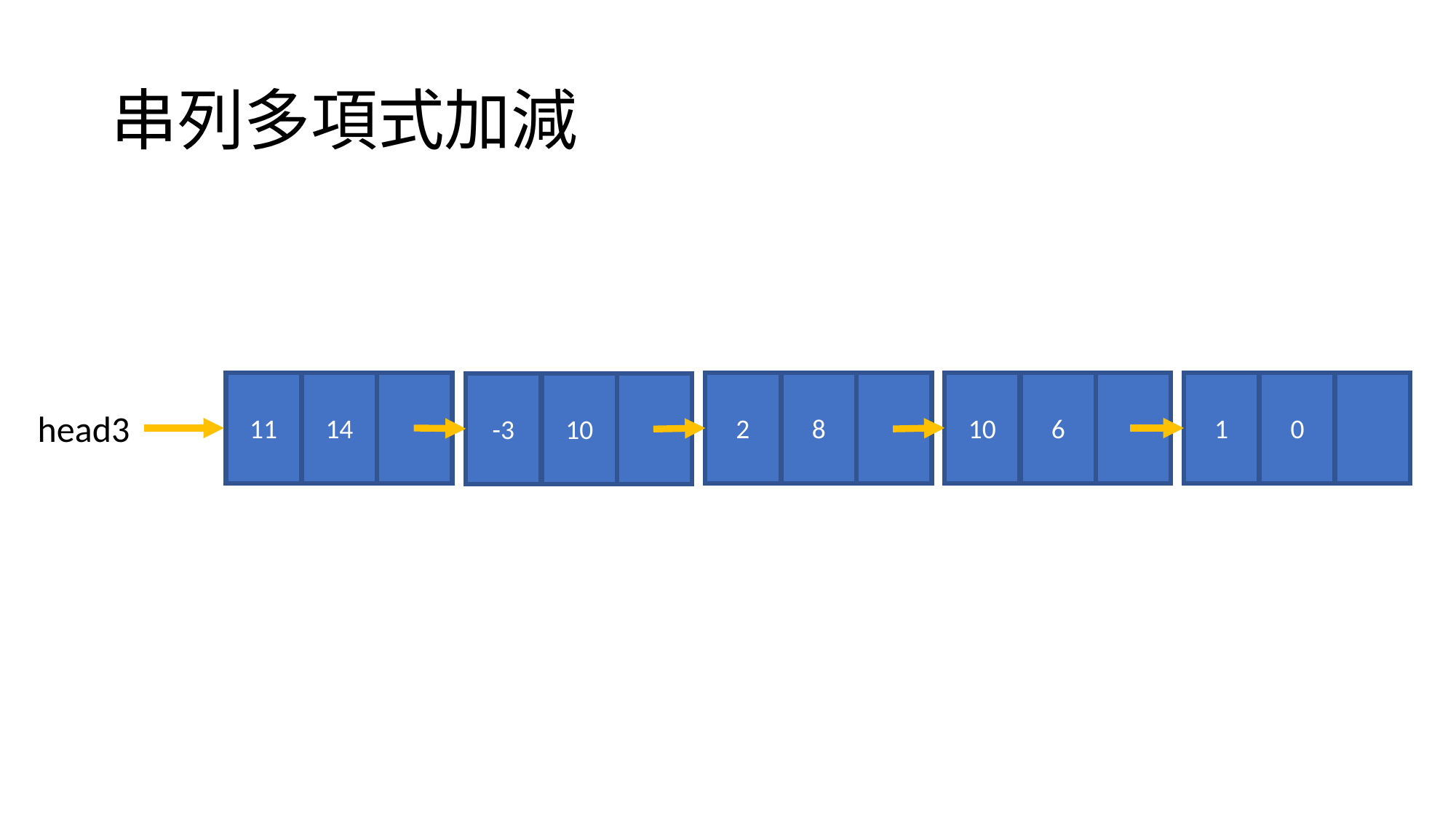

# 串列多項式加減

10
6

1
0

11
14

2
8

-3
10

head3